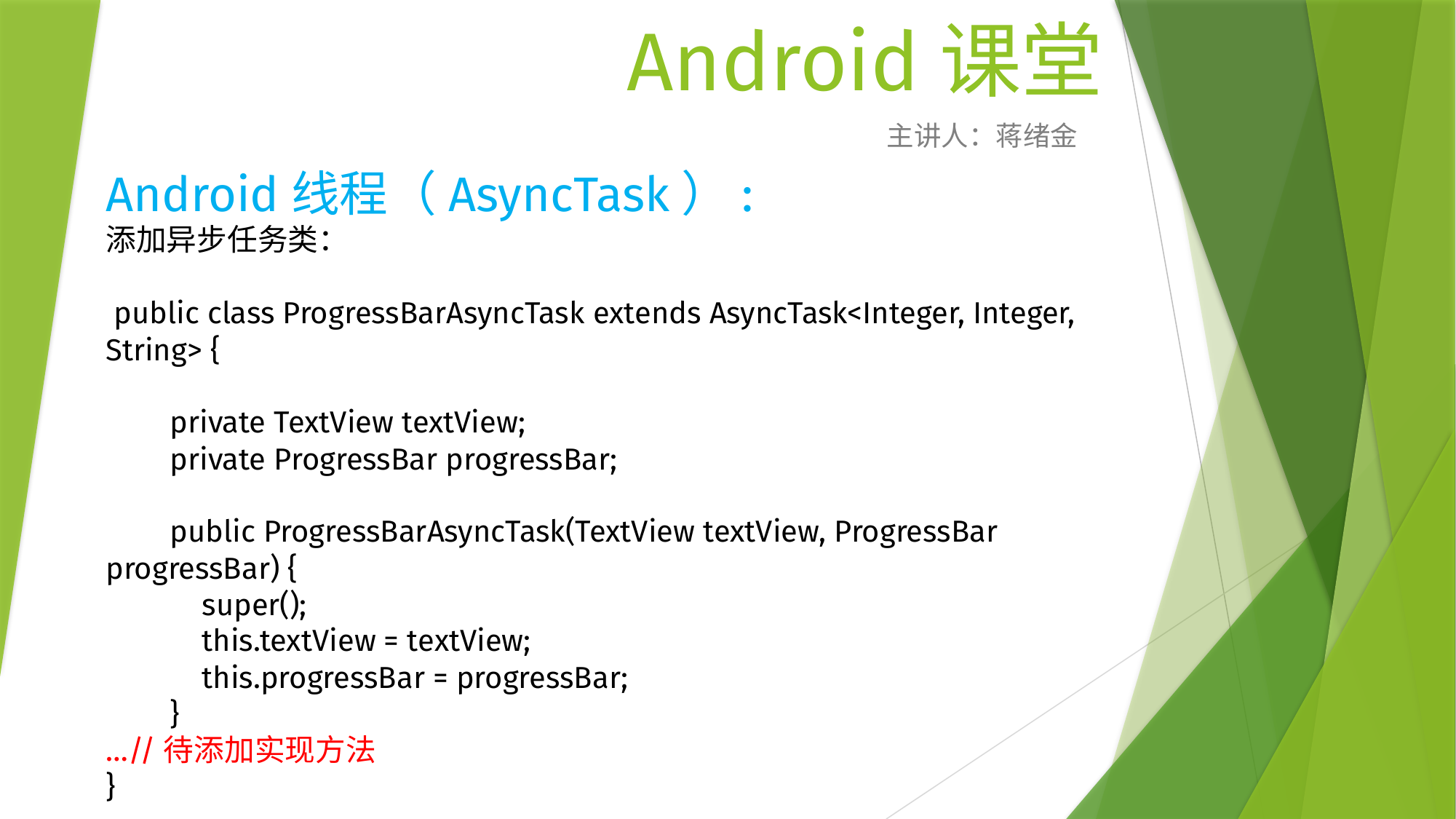

# Android课堂
主讲人：蒋绪金
Android线程（AsyncTask）:
添加异步任务类：

 public class ProgressBarAsyncTask extends AsyncTask<Integer, Integer, String> {

        private TextView textView;
        private ProgressBar progressBar;

        public ProgressBarAsyncTask(TextView textView, ProgressBar progressBar) {
            super();
            this.textView = textView;
            this.progressBar = progressBar;
        }
…//待添加实现方法
}